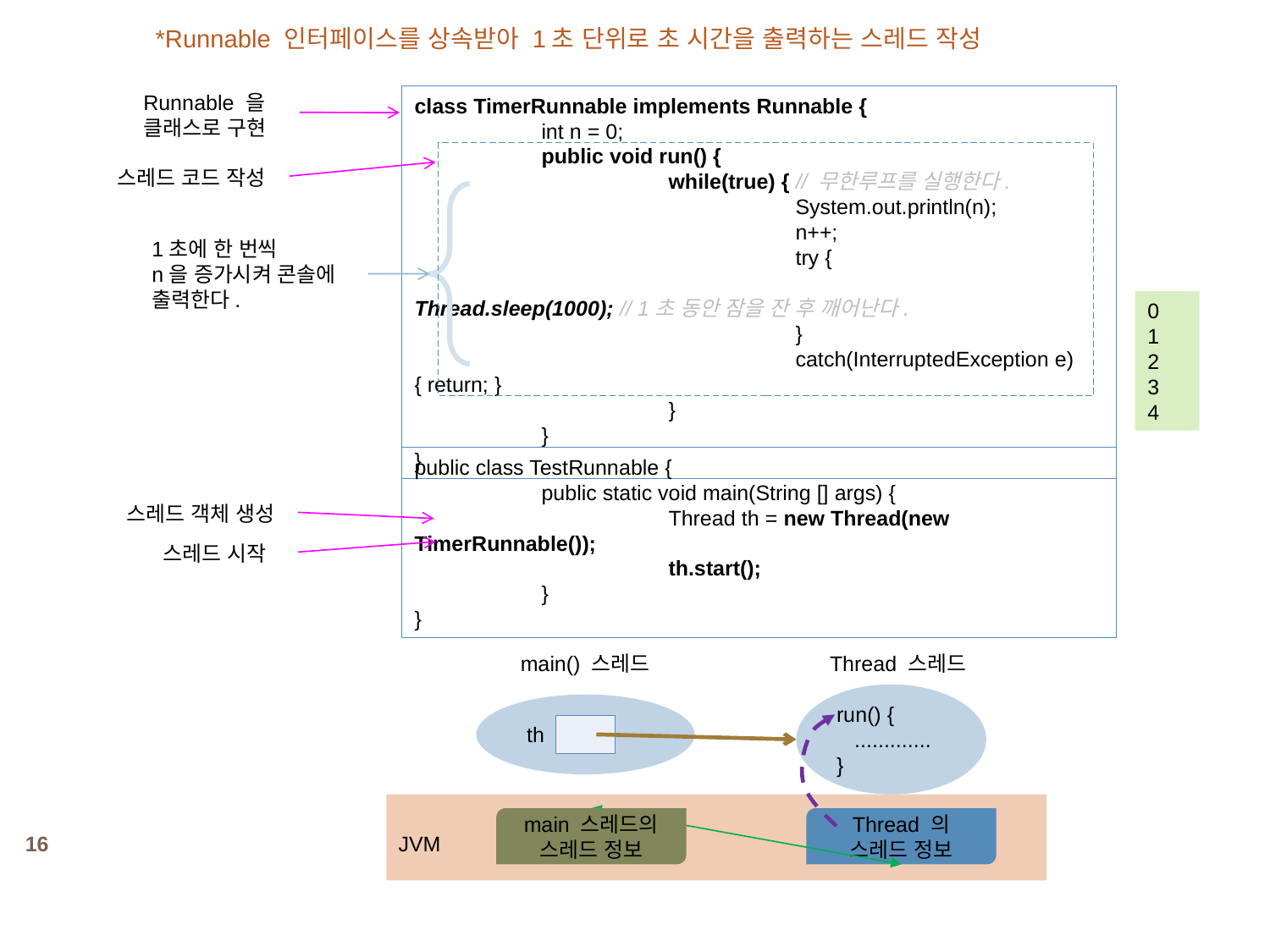

*Runnable 인터페이스를 상속받아 1초 단위로 초 시간을 출력하는 스레드 작성
class TimerRunnable implements Runnable {
	int n = 0;
	public void run() {
		while(true) { // 무한루프를 실행한다.
			System.out.println(n);
			n++;
			try {
				Thread.sleep(1000); // 1초 동안 잠을 잔 후 깨어난다.
			}
			catch(InterruptedException e) { return; }
		}
	}
}
Runnable 을
클래스로 구현

스레드 코드 작성

1초에 한 번씩
n을 증가시켜 콘솔에
출력한다.
0
1
2
3
4
public class TestRunnable {
	public static void main(String [] args) {
		Thread th = new Thread(new TimerRunnable());
		th.start();
	}
}
스레드 객체 생성
스레드 시작
main() 스레드
Thread 스레드
run() {
   .............
}
 th

main 스레드의 스레드 정보
Thread 의
스레드 정보
16
JVM